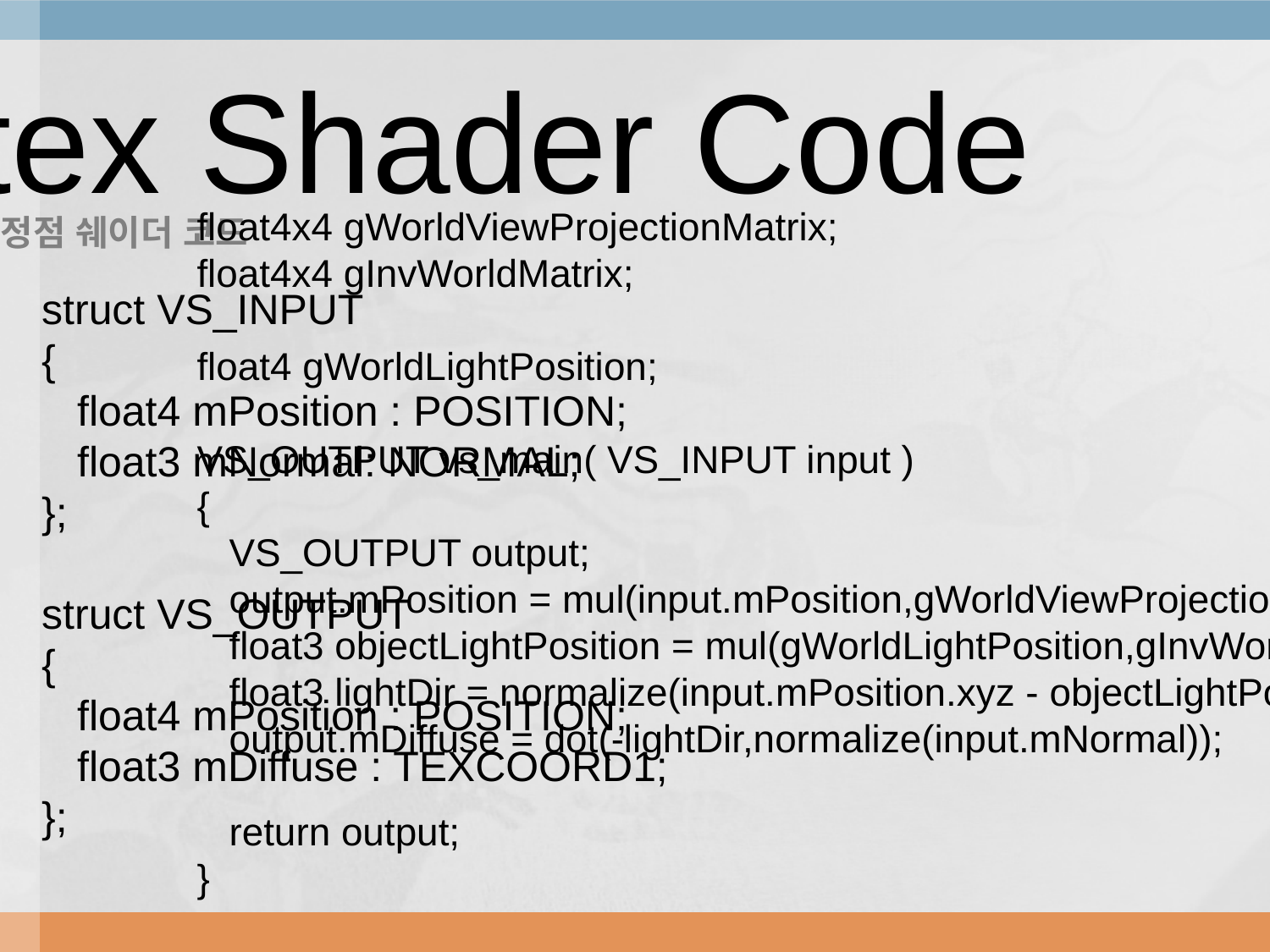

Vertex Shader Code
float4x4 gWorldViewProjectionMatrix;
float4x4 gInvWorldMatrix;

float4 gWorldLightPosition;

VS_OUTPUT vs_main( VS_INPUT input )
{
   VS_OUTPUT output;
   output.mPosition = mul(input.mPosition,gWorldViewProjectionMatrix );
   float3 objectLightPosition = mul(gWorldLightPosition,gInvWorldMatrix);
   float3 lightDir = normalize(input.mPosition.xyz - objectLightPosition);
   output.mDiffuse = dot(-lightDir,normalize(input.mNormal));

   return output;
}

정점 쉐이더 코드
struct VS_INPUT
{
   float4 mPosition : POSITION;
   float3 mNormal: NORMAL;
};

struct VS_OUTPUT
{
   float4 mPosition : POSITION;
   float3 mDiffuse : TEXCOORD1;
};